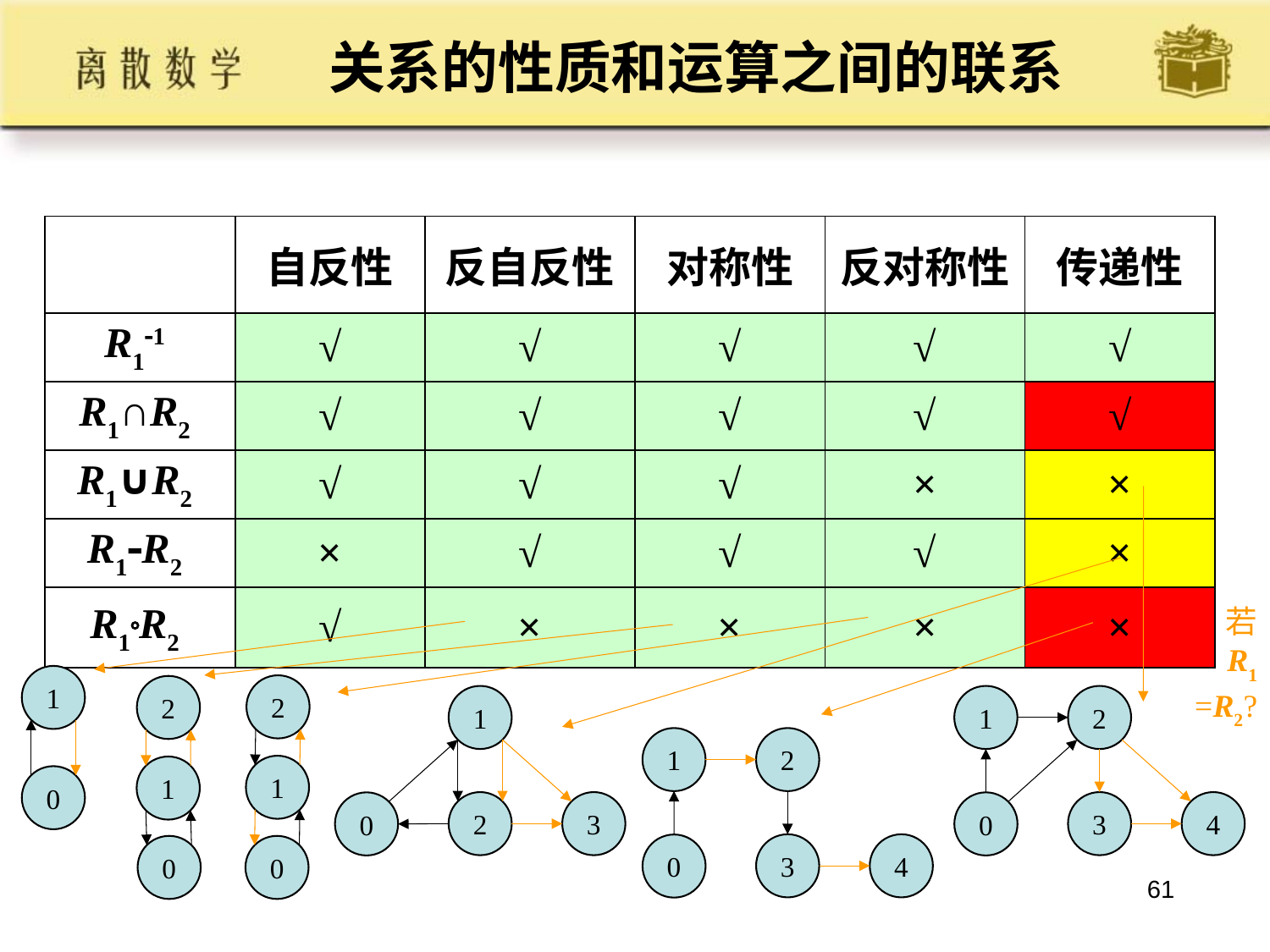

关系的性质和运算之间的联系
|  | 自反性 | 反自反性 | 对称性 | 反对称性 | 传递性 |
| --- | --- | --- | --- | --- | --- |
| R1−1 | √ | √ | √ | √ | √ |
| R1∩R2 | √ | √ | √ | √ | √ |
| R1∪R2 | √ | √ | √ | × | × |
| R1−R2 | × | √ | √ | √ | × |
| R1°R2 | √ | × | × | × | × |
若
R1 =R2?
1
2
2
1
1
2
1
2
1
1
0
2
3
3
4
0
0
3
4
0
0
0
61
1
2
0